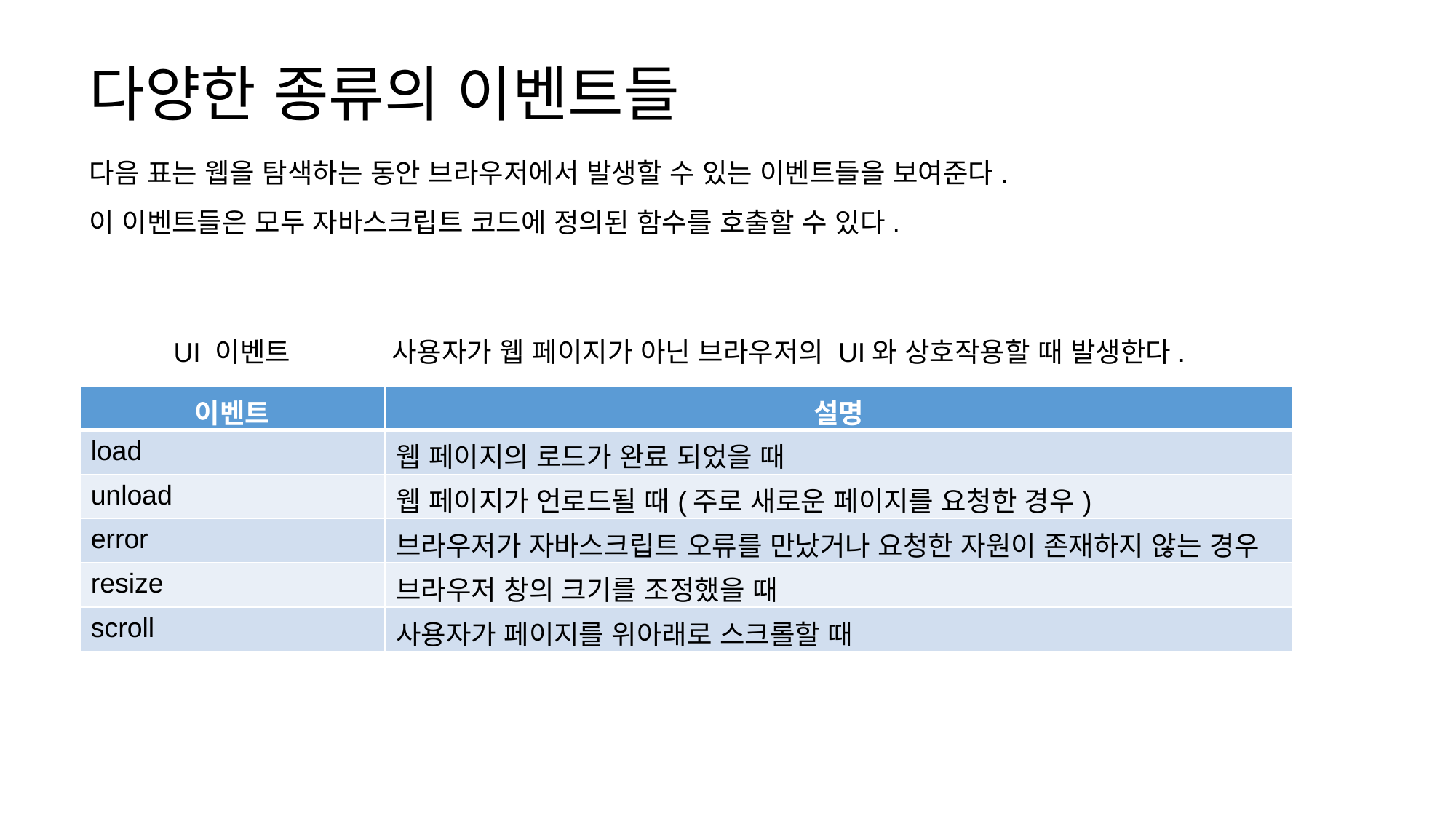

다양한 종류의 이벤트들
다음 표는 웹을 탐색하는 동안 브라우저에서 발생할 수 있는 이벤트들을 보여준다.
이 이벤트들은 모두 자바스크립트 코드에 정의된 함수를 호출할 수 있다.
UI 이벤트 	사용자가 웹 페이지가 아닌 브라우저의 UI와 상호작용할 때 발생한다.
| 이벤트 | 설명 |
| --- | --- |
| load | 웹 페이지의 로드가 완료 되었을 때 |
| unload | 웹 페이지가 언로드될 때(주로 새로운 페이지를 요청한 경우) |
| error | 브라우저가 자바스크립트 오류를 만났거나 요청한 자원이 존재하지 않는 경우 |
| resize | 브라우저 창의 크기를 조정했을 때 |
| scroll | 사용자가 페이지를 위아래로 스크롤할 때 |